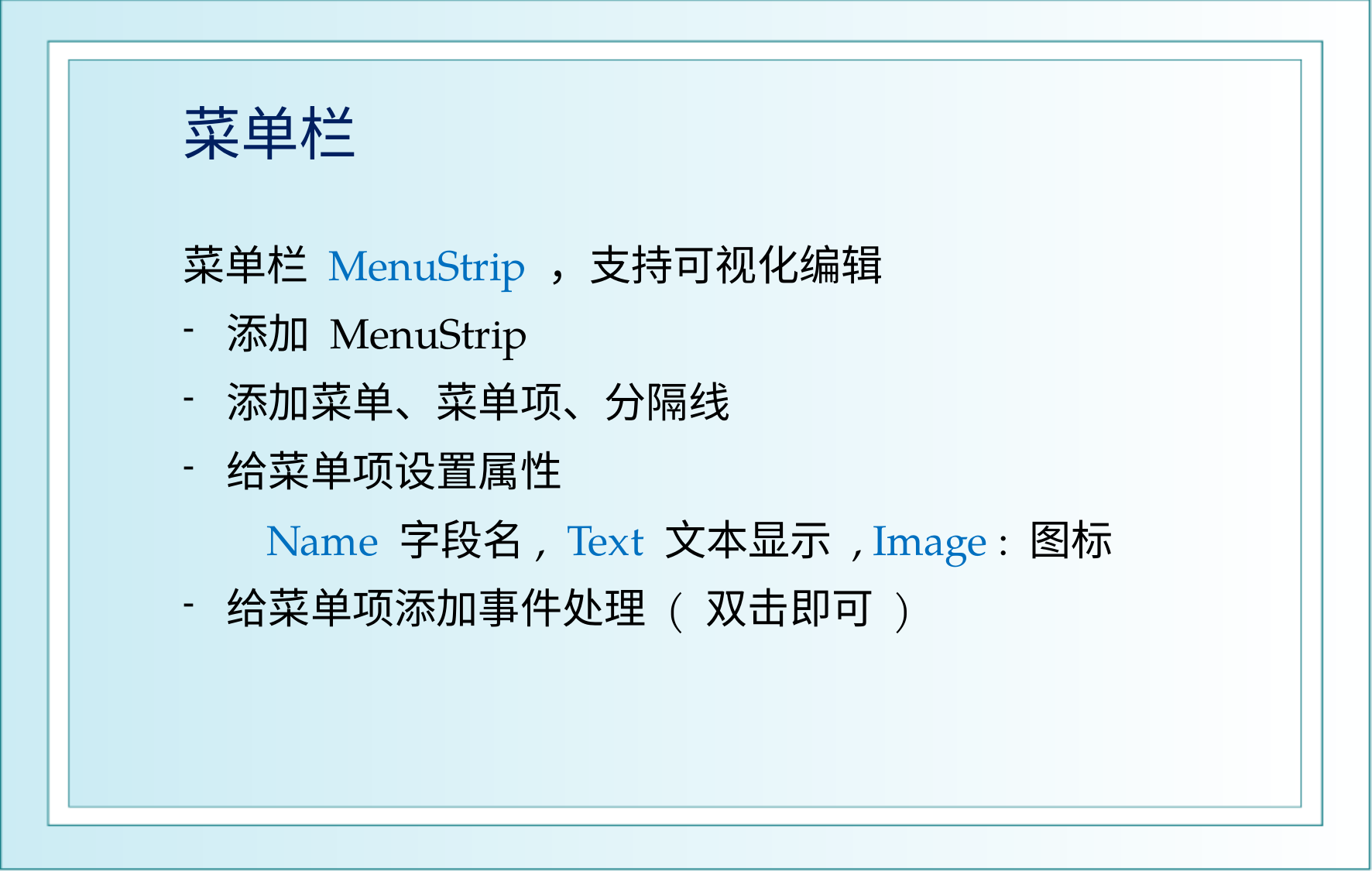

# 菜单栏
菜单栏 MenuStrip ，支持可视化编辑
添加 MenuStrip
添加菜单、菜单项、分隔线
给菜单项设置属性
        Name 字段名,  Text 文本显示 , Image : 图标
给菜单项添加事件处理 ( 双击即可 )